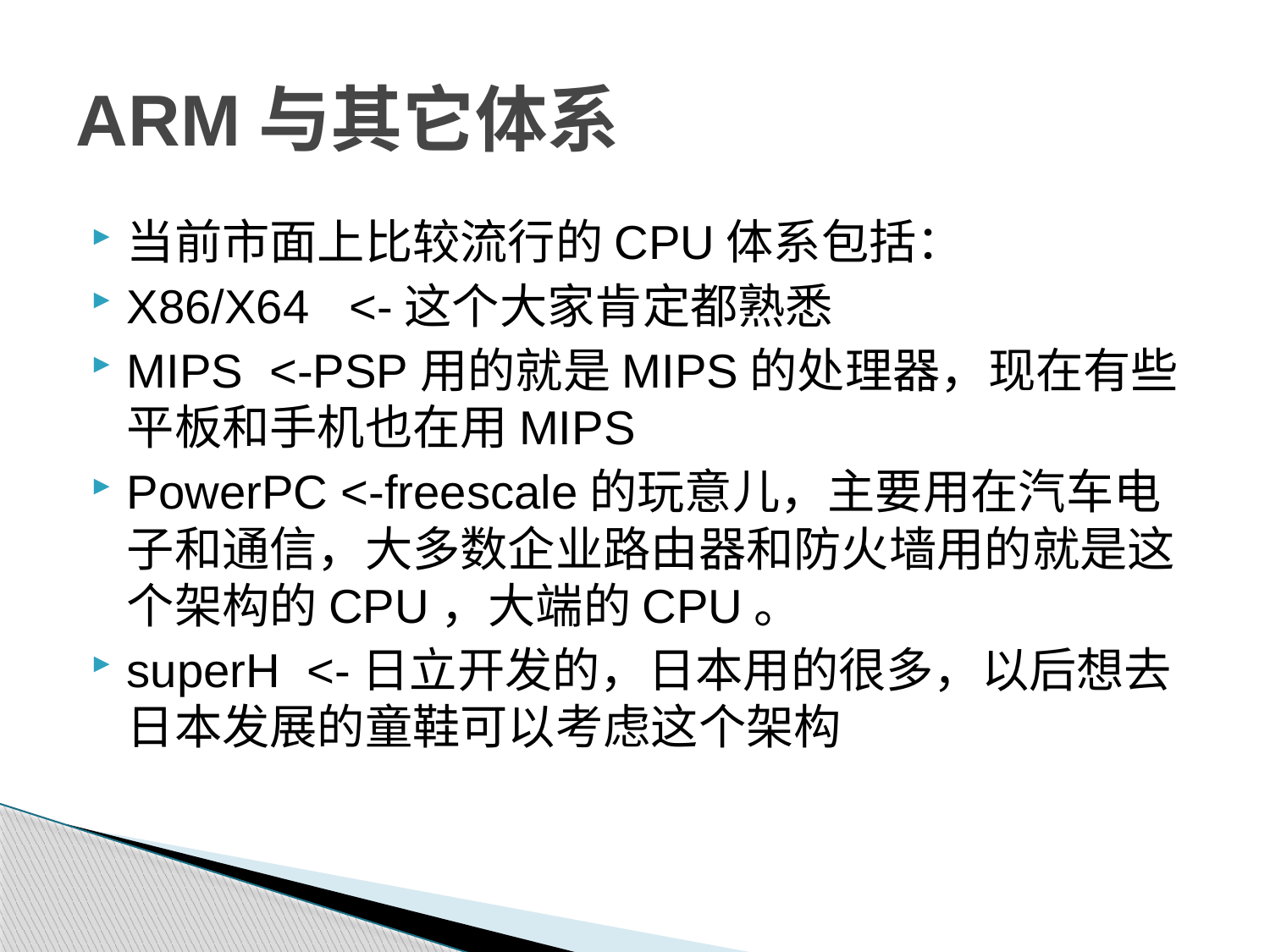

# ARM与其它体系
当前市面上比较流行的CPU体系包括：
X86/X64   <-这个大家肯定都熟悉
MIPS  <-PSP用的就是MIPS的处理器，现在有些平板和手机也在用MIPS
PowerPC <-freescale的玩意儿，主要用在汽车电子和通信，大多数企业路由器和防火墙用的就是这个架构的CPU，大端的CPU。
superH  <-日立开发的，日本用的很多，以后想去日本发展的童鞋可以考虑这个架构